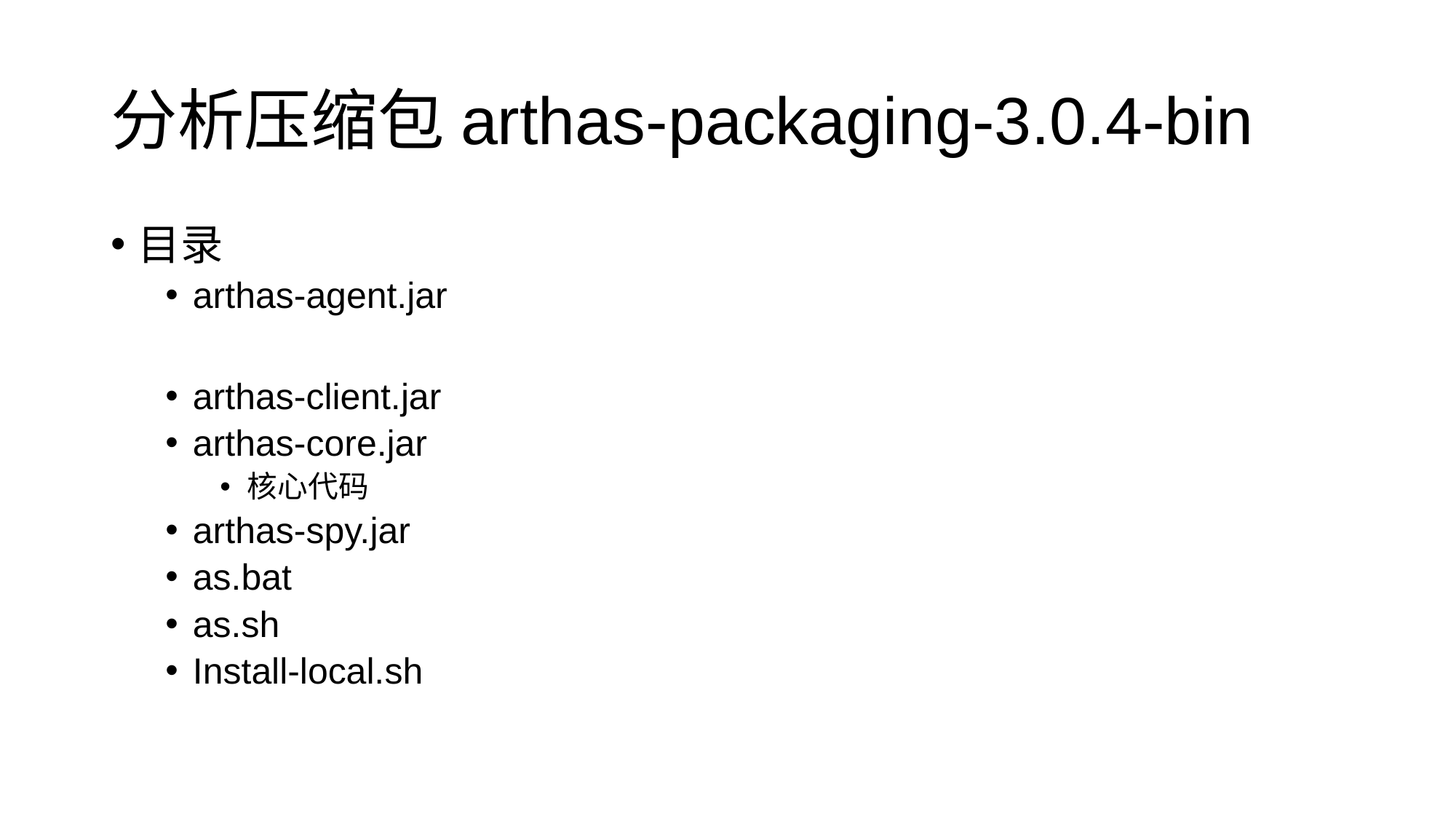

# 分析压缩包arthas-packaging-3.0.4-bin
目录
arthas-agent.jar

arthas-client.jar
arthas-core.jar
核心代码
arthas-spy.jar
as.bat
as.sh
Install-local.sh